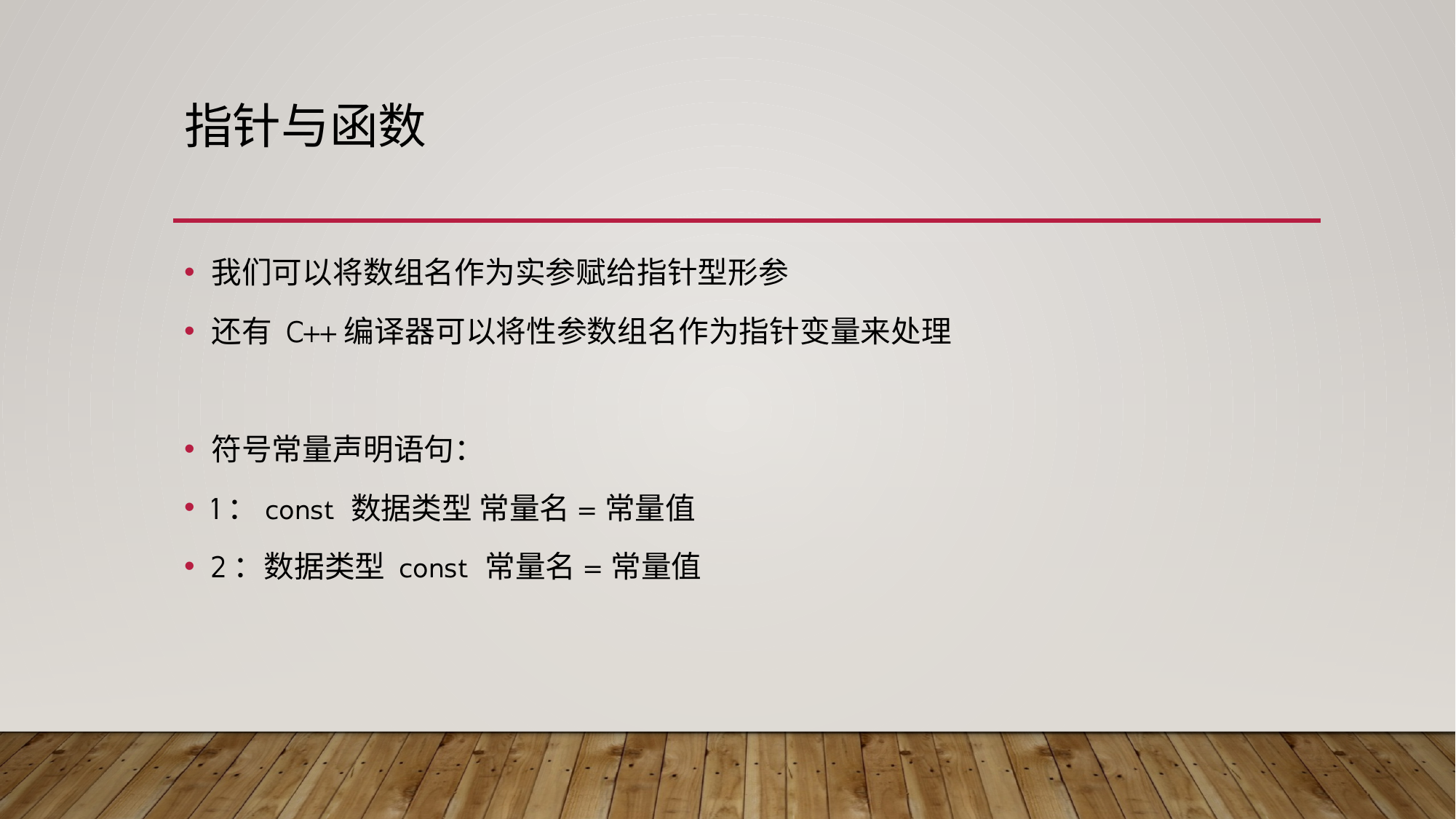

# 指针与函数
我们可以将数组名作为实参赋给指针型形参
还有 C++编译器可以将性参数组名作为指针变量来处理

符号常量声明语句：
1：const 数据类型 常量名=常量值
2：数据类型 const 常量名=常量值